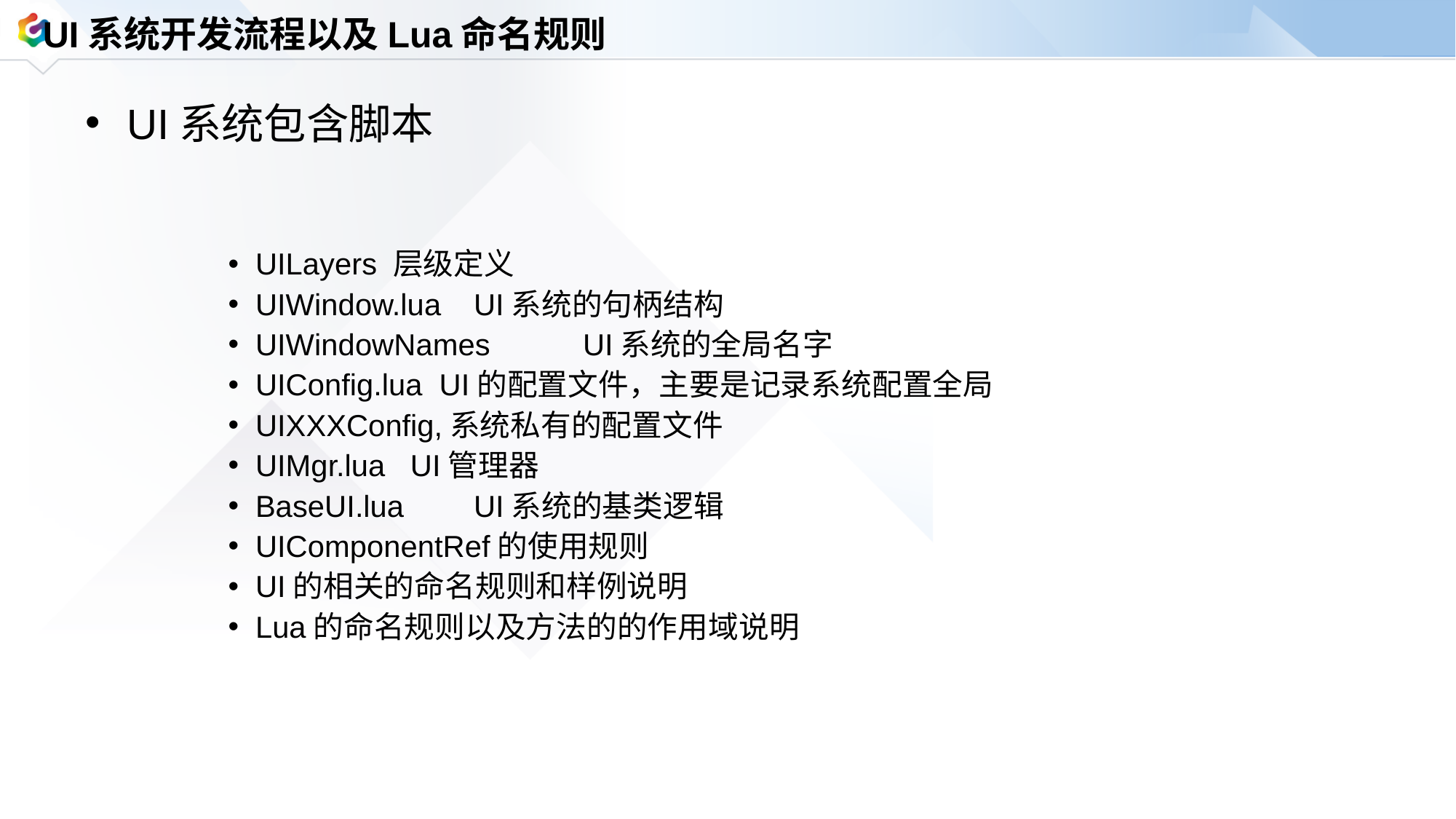

UI系统开发流程以及Lua命名规则

UI系统包含脚本

UILayers 层级定义
UIWindow.lua	UI系统的句柄结构
UIWindowNames	UI系统的全局名字
UIConfig.lua  UI的配置文件，主要是记录系统配置全局
UIXXXConfig,系统私有的配置文件
UIMgr.lua   UI管理器
BaseUI.lua	UI系统的基类逻辑
UIComponentRef的使用规则
UI的相关的命名规则和样例说明
Lua的命名规则以及方法的的作用域说明